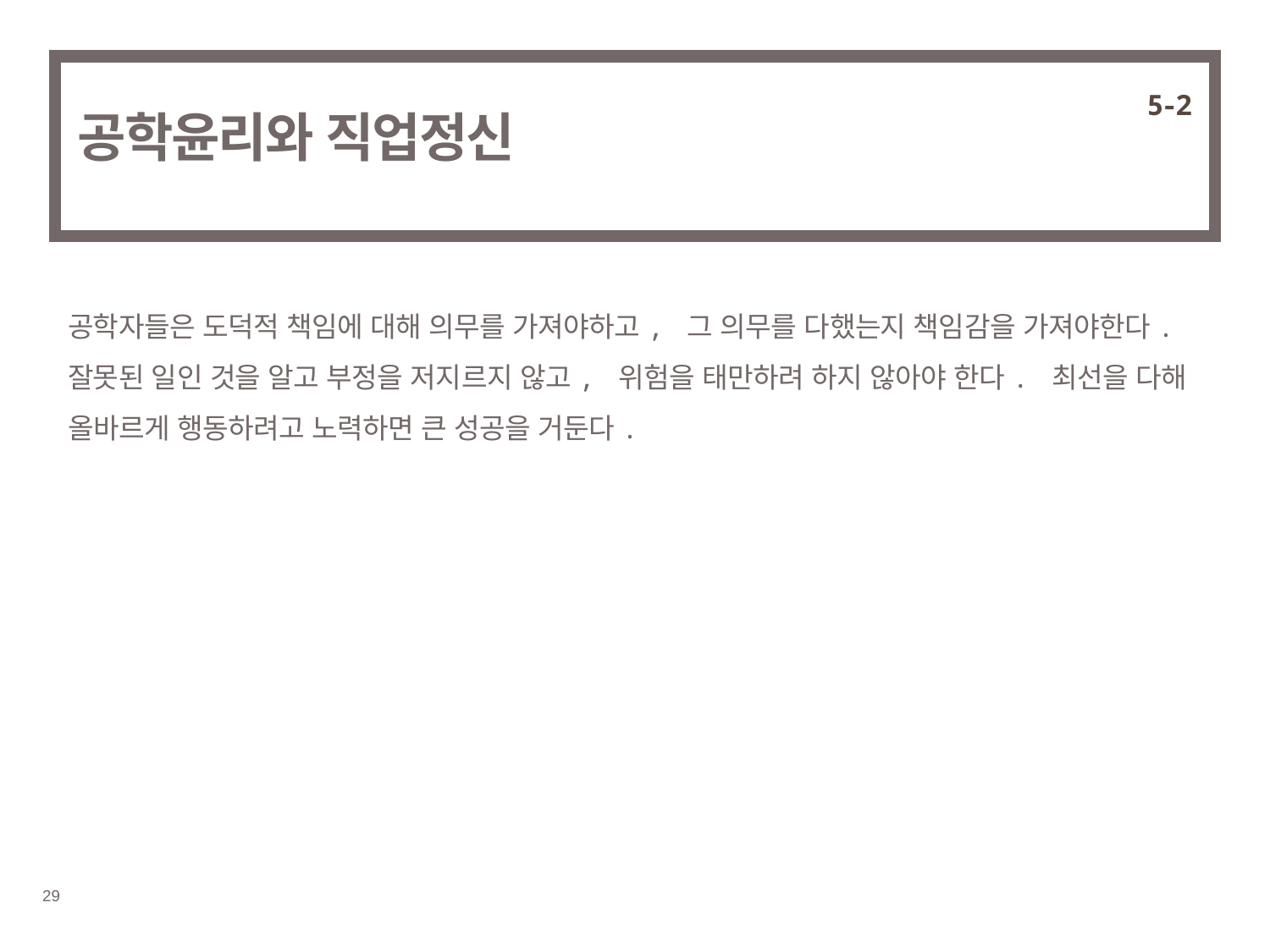

5-2

# 공학윤리와 직업정신
공학자들은 도덕적 책임에 대해 의무를 가져야하고, 그 의무를 다했는지 책임감을 가져야한다. 잘못된 일인 것을 알고 부정을 저지르지 않고, 위험을 태만하려 하지 않아야 한다. 최선을 다해 올바르게 행동하려고 노력하면 큰 성공을 거둔다.